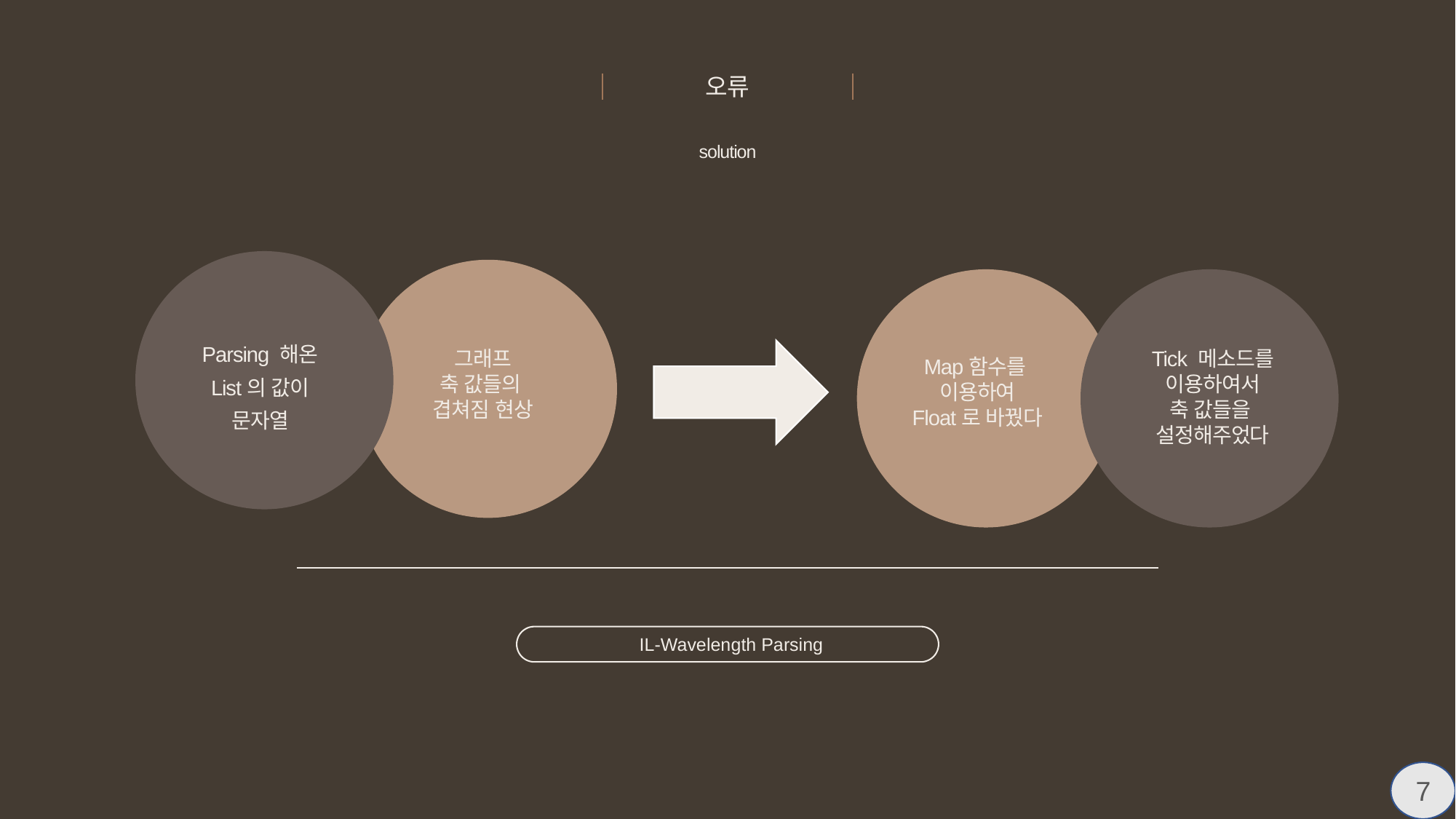

오류
solution

Parsing 해온
List의 값이
문자열
그래프
축 값들의
겹쳐짐 현상

Tick 메소드를 이용하여서
축 값들을
설정해주었다
Map함수를
이용하여
Float로 바꿨다

IL-Wavelength Parsing

7